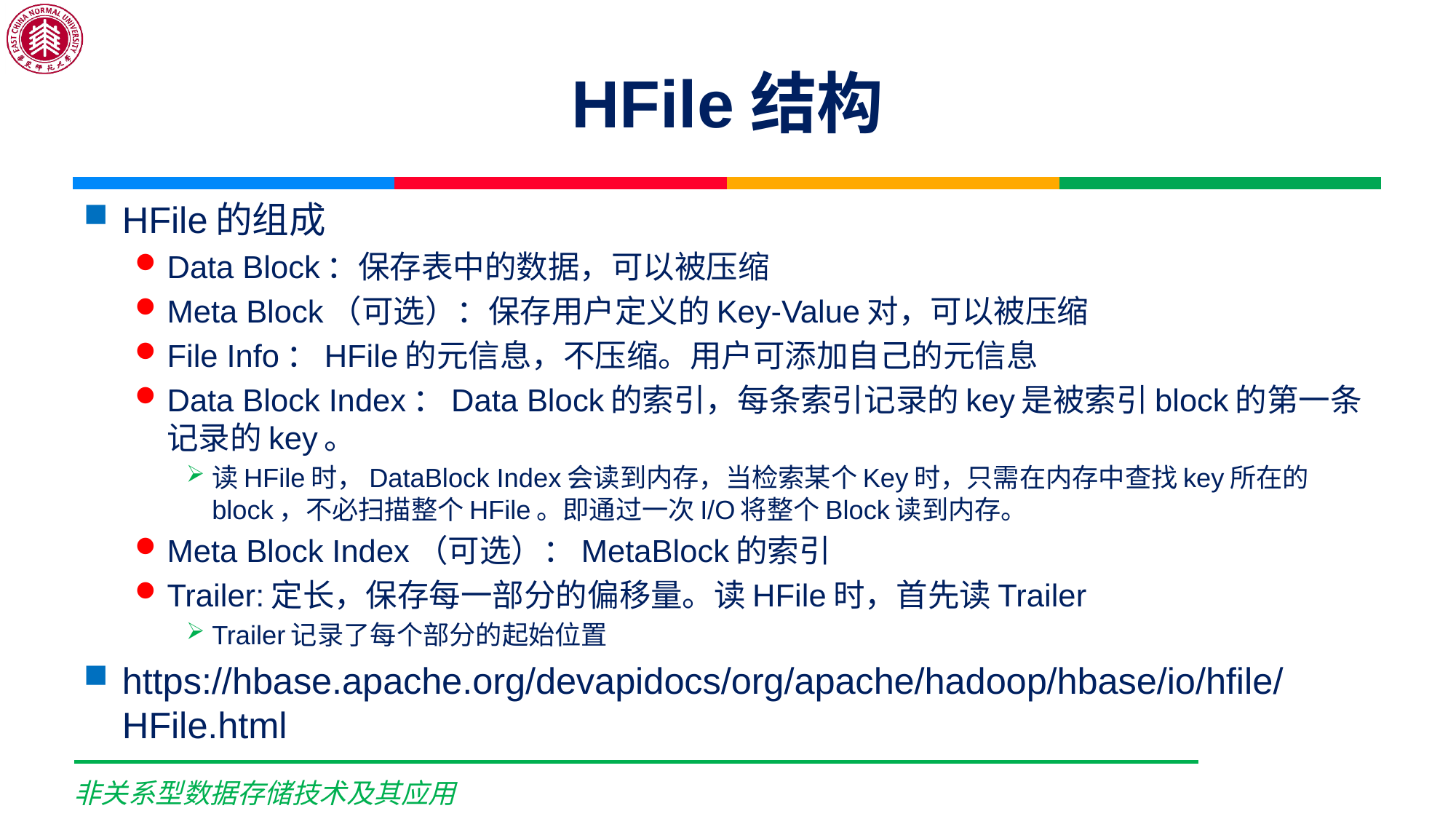

# HFile结构
HFile的组成
Data Block：保存表中的数据，可以被压缩
Meta Block（可选）：保存用户定义的Key-Value对，可以被压缩
File Info：HFile的元信息，不压缩。用户可添加自己的元信息
Data Block Index：Data Block的索引，每条索引记录的key是被索引block的第一条记录的key。
读HFile时，DataBlock Index会读到内存，当检索某个Key时，只需在内存中查找key所在的block，不必扫描整个HFile。即通过一次I/O将整个Block读到内存。
Meta Block Index（可选）：MetaBlock的索引
Trailer:定长，保存每一部分的偏移量。读HFile时，首先读Trailer
Trailer记录了每个部分的起始位置
https://hbase.apache.org/devapidocs/org/apache/hadoop/hbase/io/hfile/HFile.html